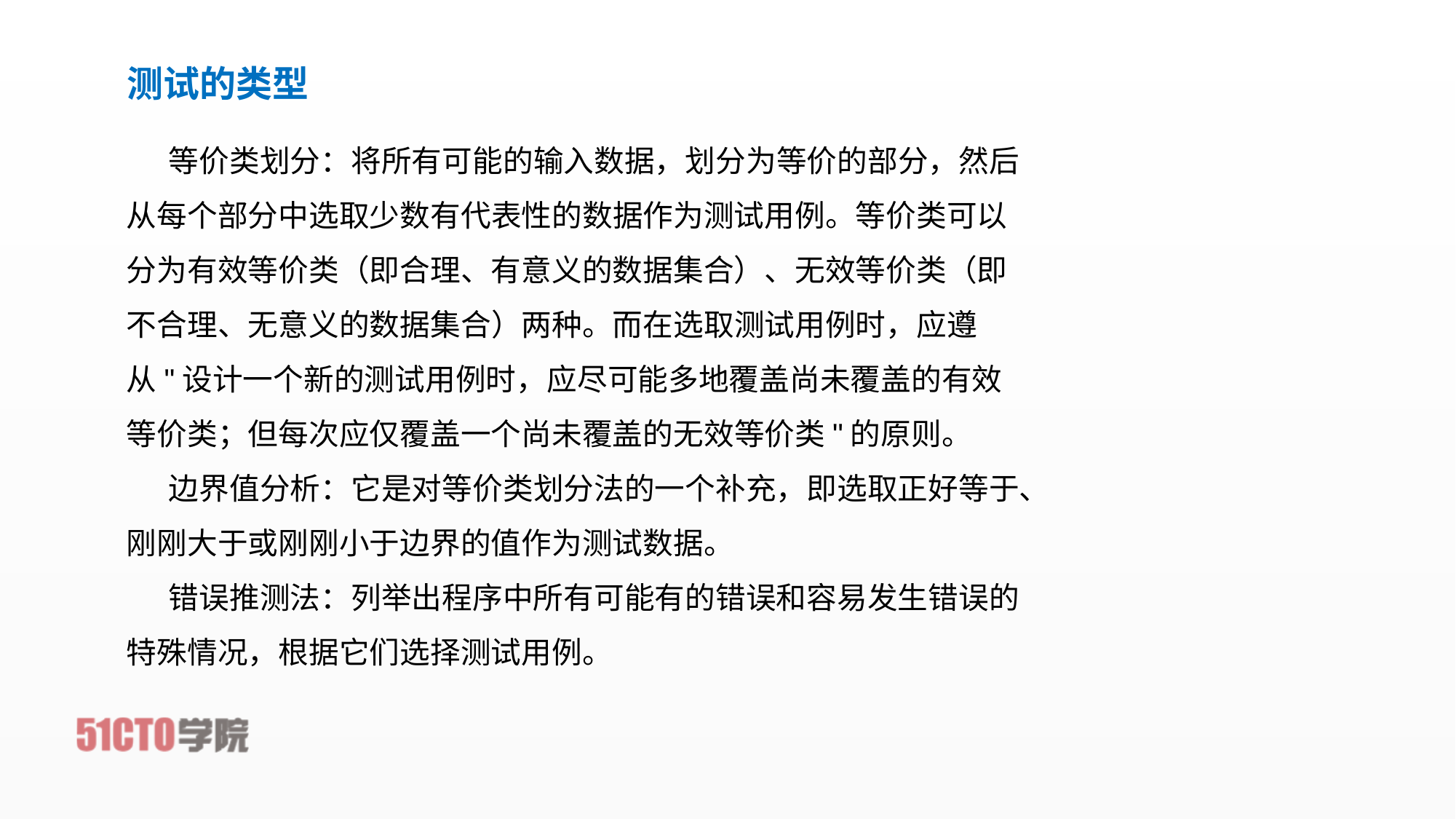

# 测试的类型
等价类划分：将所有可能的输入数据，划分为等价的部分，然后从每个部分中选取少数有代表性的数据作为测试用例。等价类可以分为有效等价类（即合理、有意义的数据集合）、无效等价类（即不合理、无意义的数据集合）两种。而在选取测试用例时，应遵从"设计一个新的测试用例时，应尽可能多地覆盖尚未覆盖的有效等价类；但每次应仅覆盖一个尚未覆盖的无效等价类"的原则。
边界值分析：它是对等价类划分法的一个补充，即选取正好等于、刚刚大于或刚刚小于边界的值作为测试数据。
错误推测法：列举出程序中所有可能有的错误和容易发生错误的特殊情况，根据它们选择测试用例。